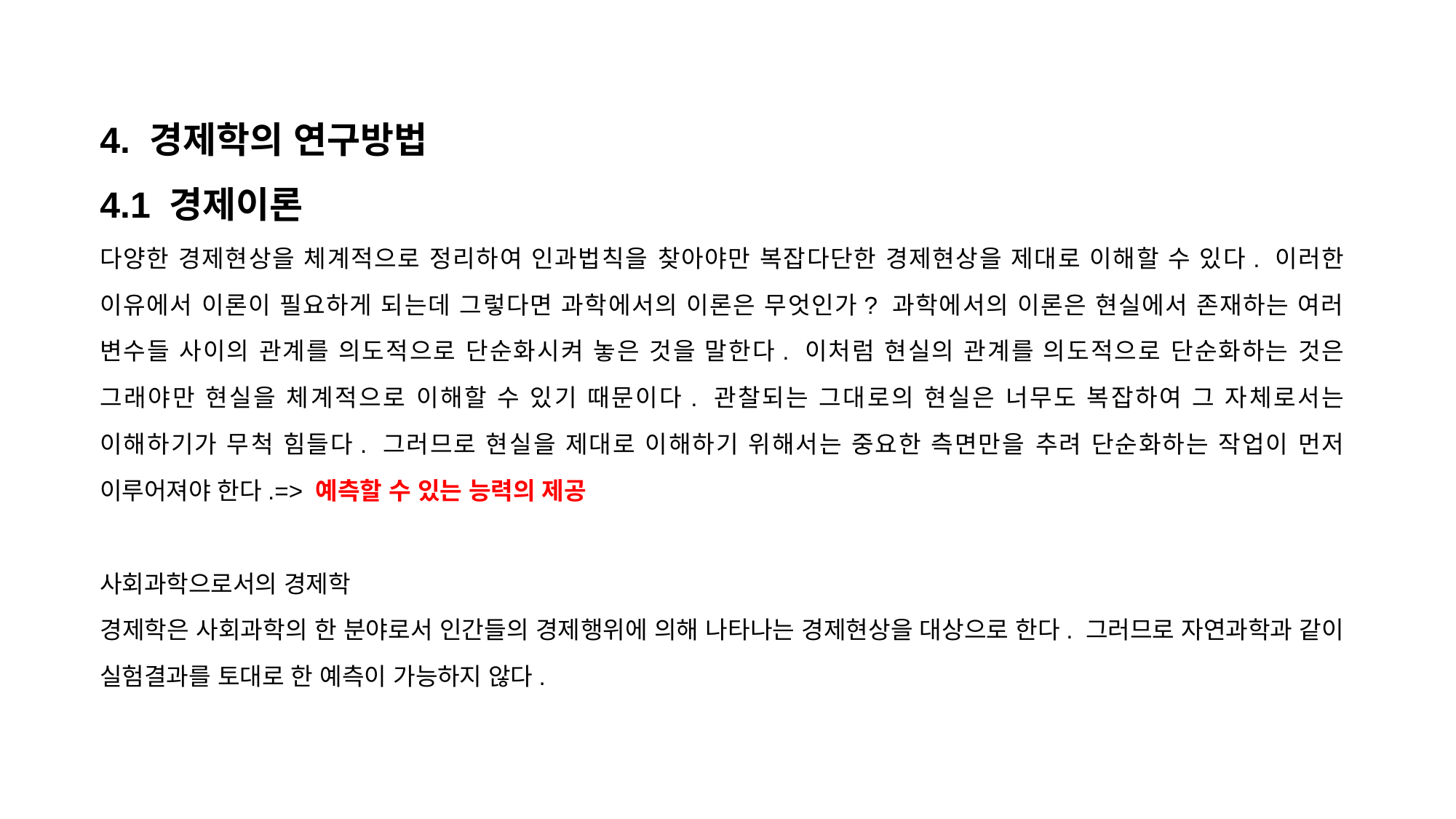

4. 경제학의 연구방법
4.1 경제이론
다양한 경제현상을 체계적으로 정리하여 인과법칙을 찾아야만 복잡다단한 경제현상을 제대로 이해할 수 있다. 이러한 이유에서 이론이 필요하게 되는데 그렇다면 과학에서의 이론은 무엇인가? 과학에서의 이론은 현실에서 존재하는 여러 변수들 사이의 관계를 의도적으로 단순화시켜 놓은 것을 말한다. 이처럼 현실의 관계를 의도적으로 단순화하는 것은 그래야만 현실을 체계적으로 이해할 수 있기 때문이다. 관찰되는 그대로의 현실은 너무도 복잡하여 그 자체로서는 이해하기가 무척 힘들다. 그러므로 현실을 제대로 이해하기 위해서는 중요한 측면만을 추려 단순화하는 작업이 먼저 이루어져야 한다.=> 예측할 수 있는 능력의 제공

사회과학으로서의 경제학
경제학은 사회과학의 한 분야로서 인간들의 경제행위에 의해 나타나는 경제현상을 대상으로 한다. 그러므로 자연과학과 같이 실험결과를 토대로 한 예측이 가능하지 않다.